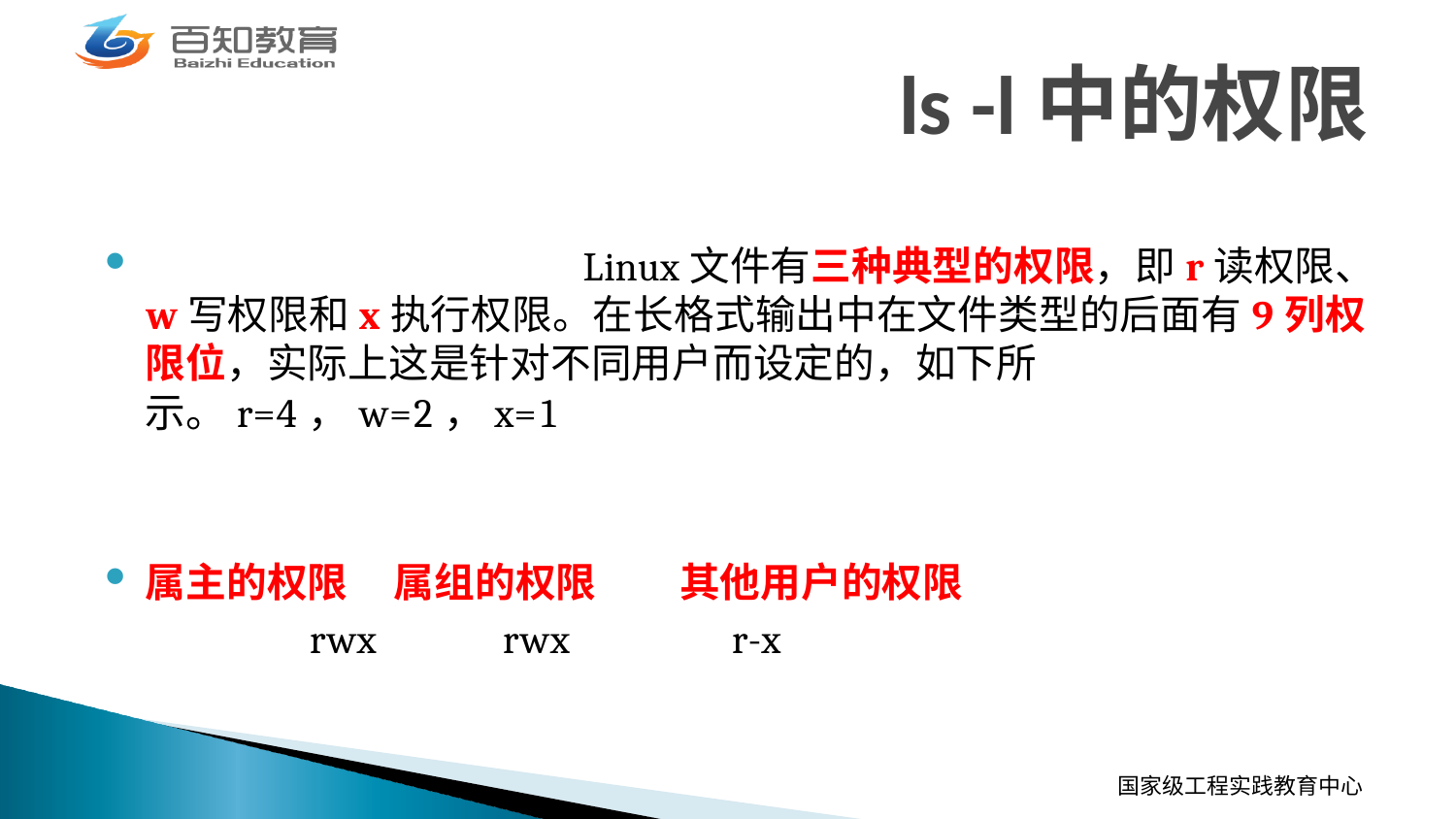

# ls -l中的权限

			Linux文件有三种典型的权限，即r读权限、w写权限和x执行权限。在长格式输出中在文件类型的后面有9列权限位，实际上这是针对不同用户而设定的，如下所示。r=4，w=2，x=1

属主的权限     属组的权限         其他用户的权限
		  rwx              rwx                  r-x

国家级工程实践教育中心